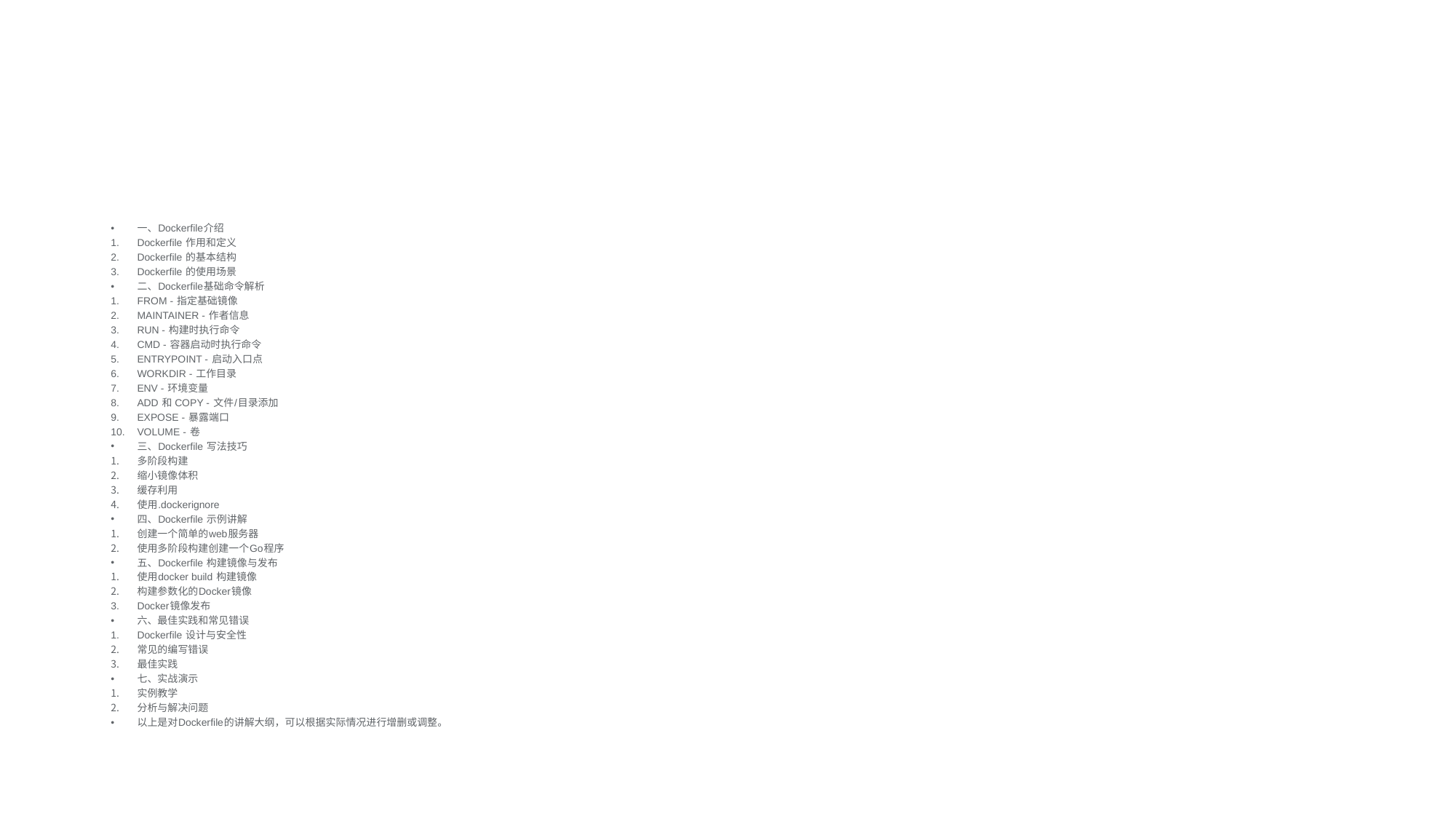

#
一、Dockerfile介绍
Dockerfile 作用和定义
Dockerfile 的基本结构
Dockerfile 的使用场景
二、Dockerfile基础命令解析
FROM - 指定基础镜像
MAINTAINER - 作者信息
RUN - 构建时执行命令
CMD - 容器启动时执行命令
ENTRYPOINT - 启动入口点
WORKDIR - 工作目录
ENV - 环境变量
ADD 和 COPY - 文件/目录添加
EXPOSE - 暴露端口
VOLUME - 卷
三、Dockerfile 写法技巧
多阶段构建
缩小镜像体积
缓存利用
使用.dockerignore
四、Dockerfile 示例讲解
创建一个简单的web服务器
使用多阶段构建创建一个Go程序
五、Dockerfile 构建镜像与发布
使用docker build 构建镜像
构建参数化的Docker镜像
Docker镜像发布
六、最佳实践和常见错误
Dockerfile 设计与安全性
常见的编写错误
最佳实践
七、实战演示
实例教学
分析与解决问题
以上是对Dockerfile的讲解大纲，可以根据实际情况进行增删或调整。